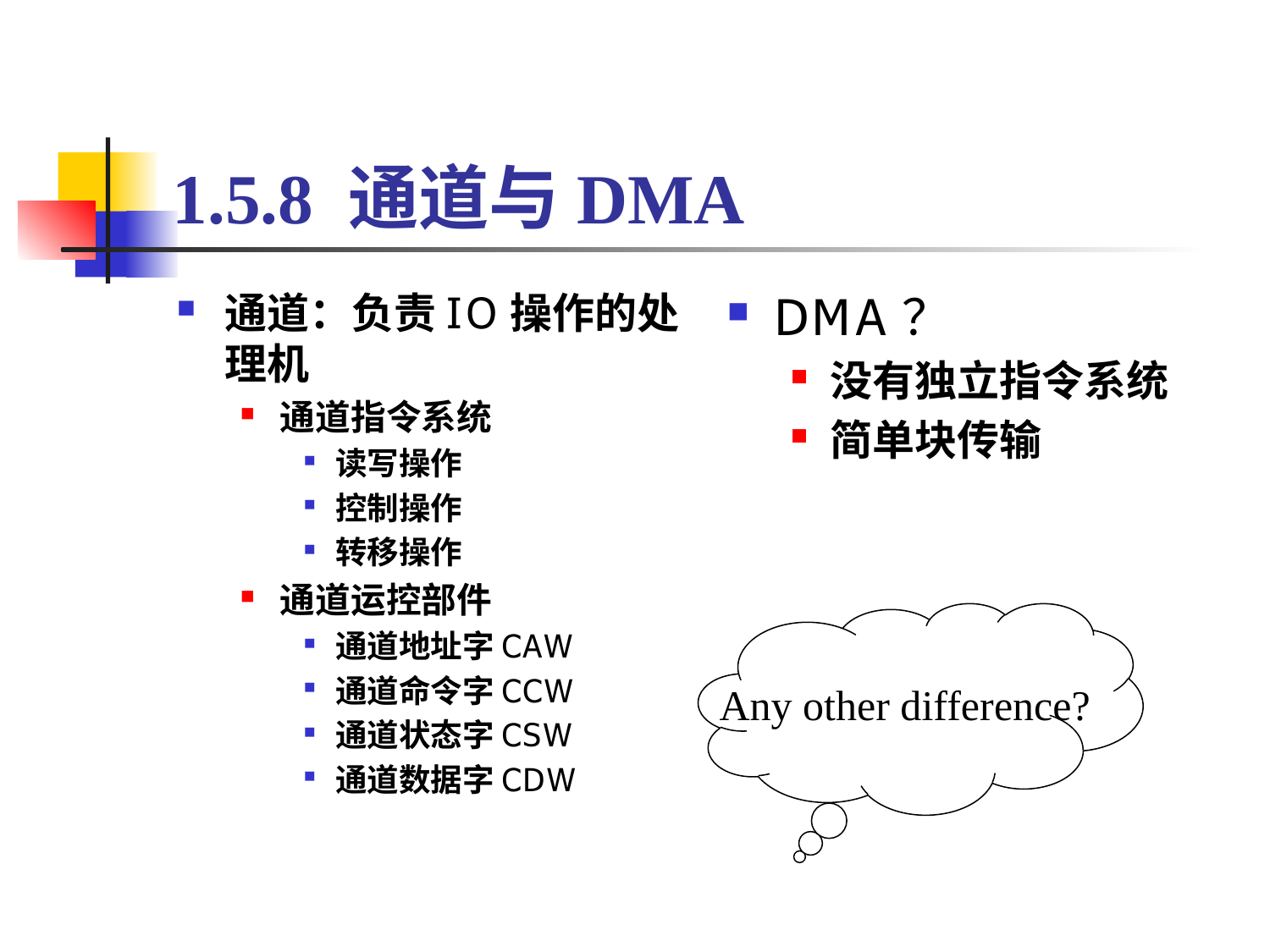

# 1.5.8 通道与DMA
通道：负责IO操作的处理机
通道指令系统
读写操作
控制操作
转移操作
通道运控部件
通道地址字CAW
通道命令字CCW
通道状态字CSW
通道数据字CDW
DMA？
没有独立指令系统
简单块传输
Any other difference?